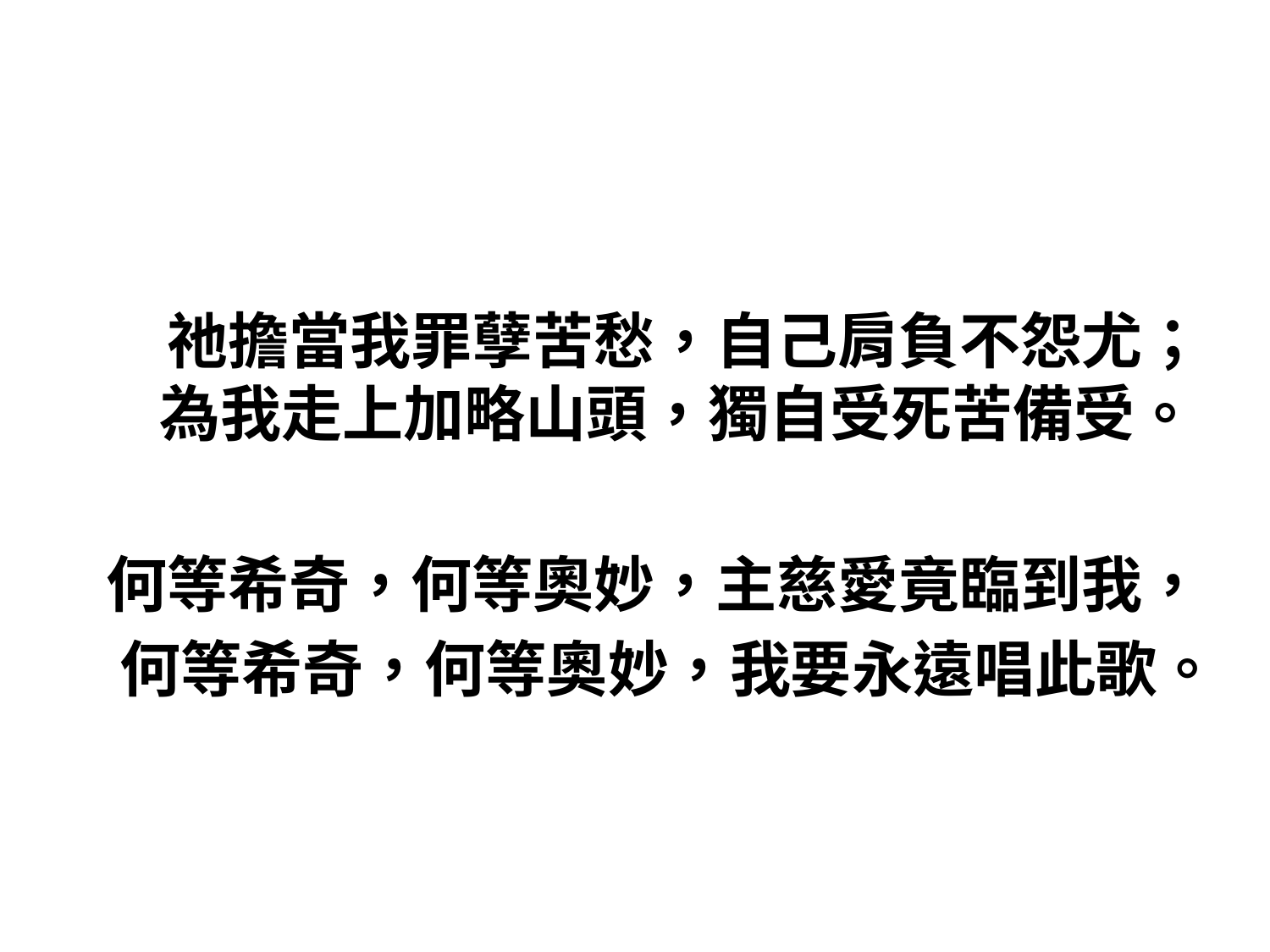

#
    祂擔當我罪孽苦愁，自己肩負不怨尤；
為我走上加略山頭，獨自受死苦備受。

何等希奇，何等奧妙，主慈愛竟臨到我，
 何等希奇，何等奧妙，我要永遠唱此歌。